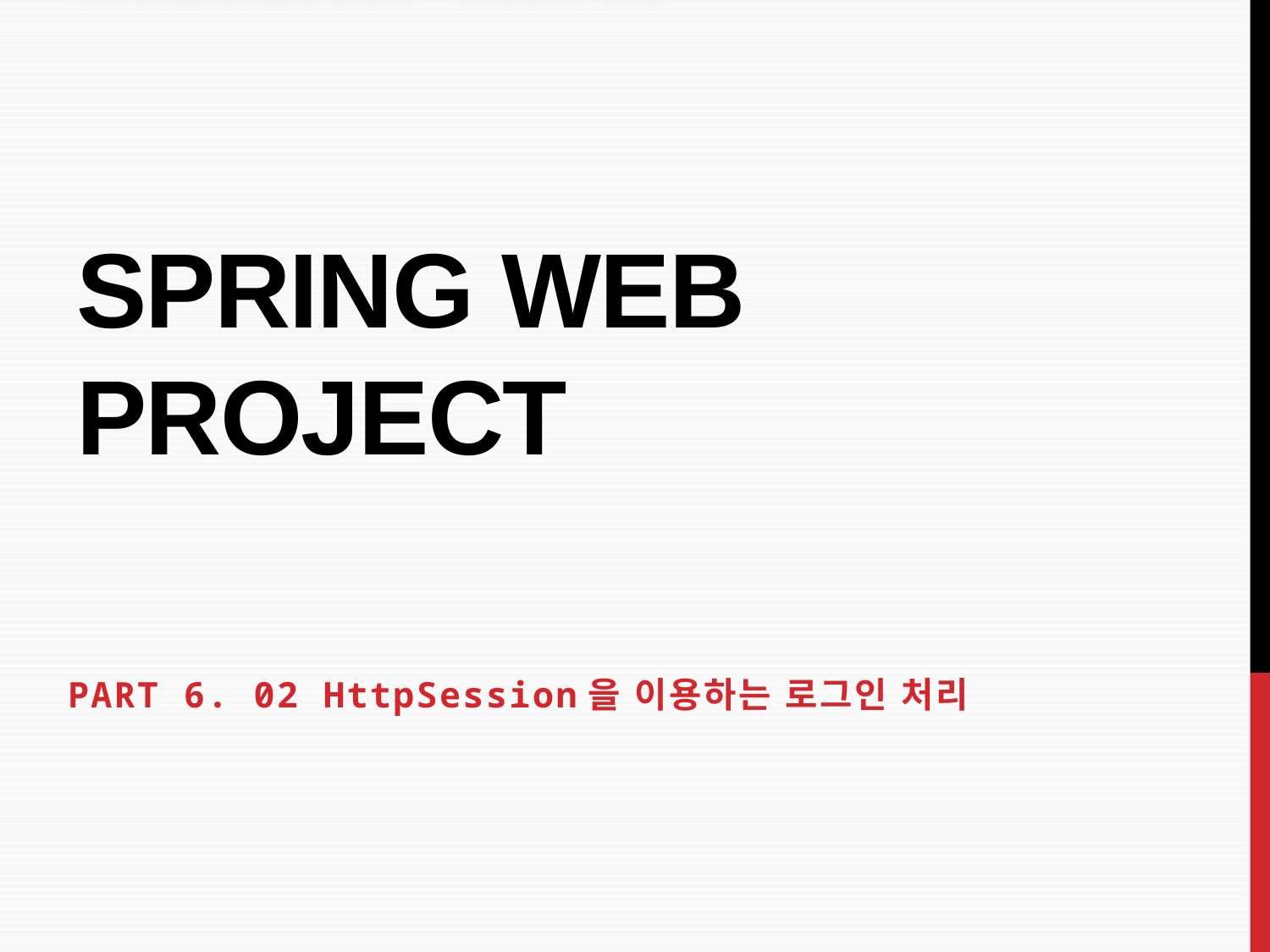

# Spring Web Project
PART 6. 02 HttpSession을 이용하는 로그인 처리